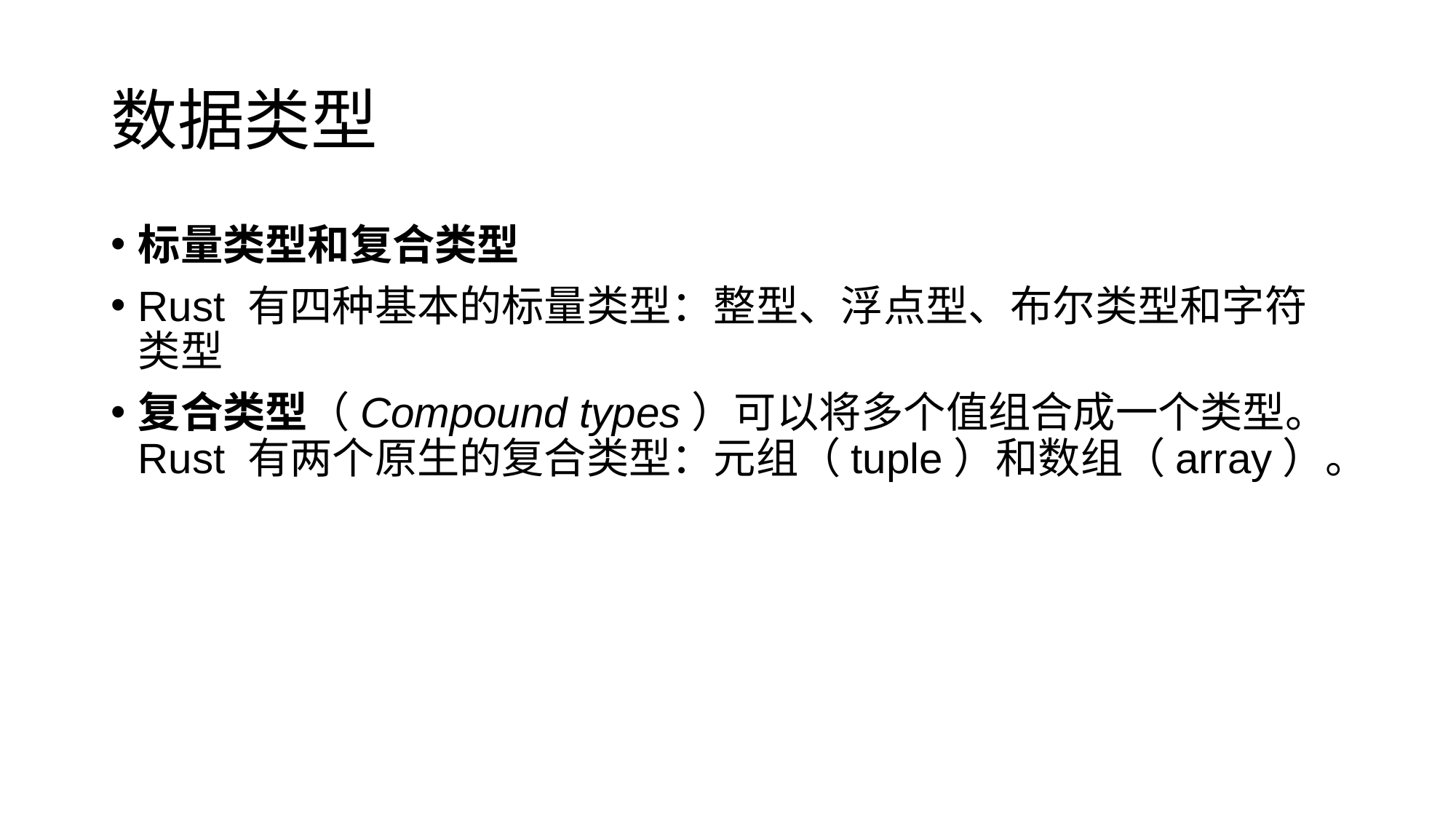

# 数据类型
标量类型和复合类型
Rust 有四种基本的标量类型：整型、浮点型、布尔类型和字符类型
复合类型（Compound types）可以将多个值组合成一个类型。Rust 有两个原生的复合类型：元组（tuple）和数组（array）。